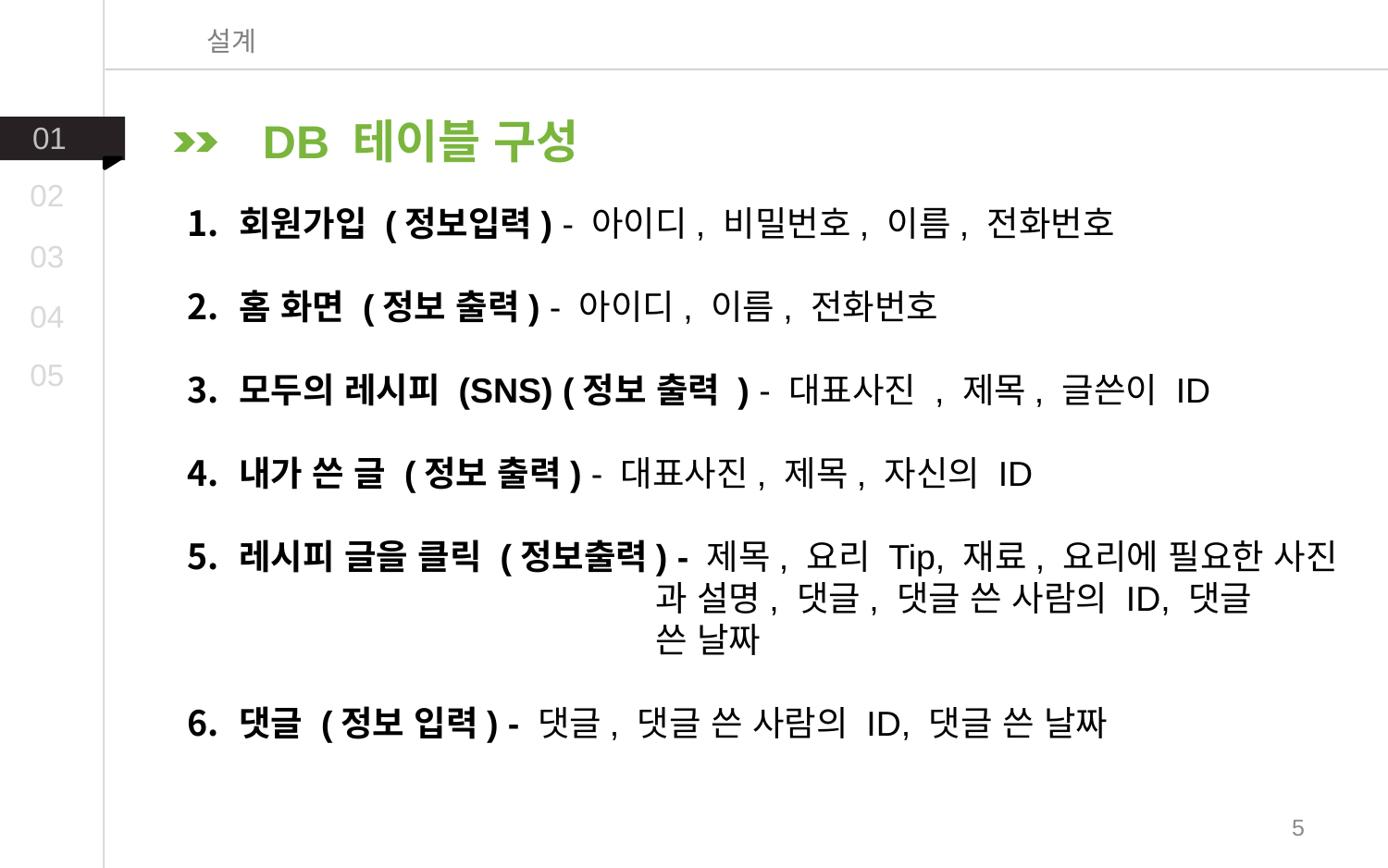

설계
DB 테이블 구성
01

02
회원가입 (정보입력) - 아이디, 비밀번호, 이름, 전화번호

홈 화면 (정보 출력) - 아이디, 이름, 전화번호

모두의 레시피 (SNS) (정보 출력 ) - 대표사진 , 제목, 글쓴이 ID

내가 쓴 글 (정보 출력) - 대표사진, 제목, 자신의 ID

레시피 글을 클릭 (정보출력) - 제목, 요리 Tip, 재료, 요리에 필요한 사진				과 설명, 댓글, 댓글 쓴 사람의 ID, 댓글 				쓴 날짜

댓글 (정보 입력) - 댓글, 댓글 쓴 사람의 ID, 댓글 쓴 날짜

03
04
05
5